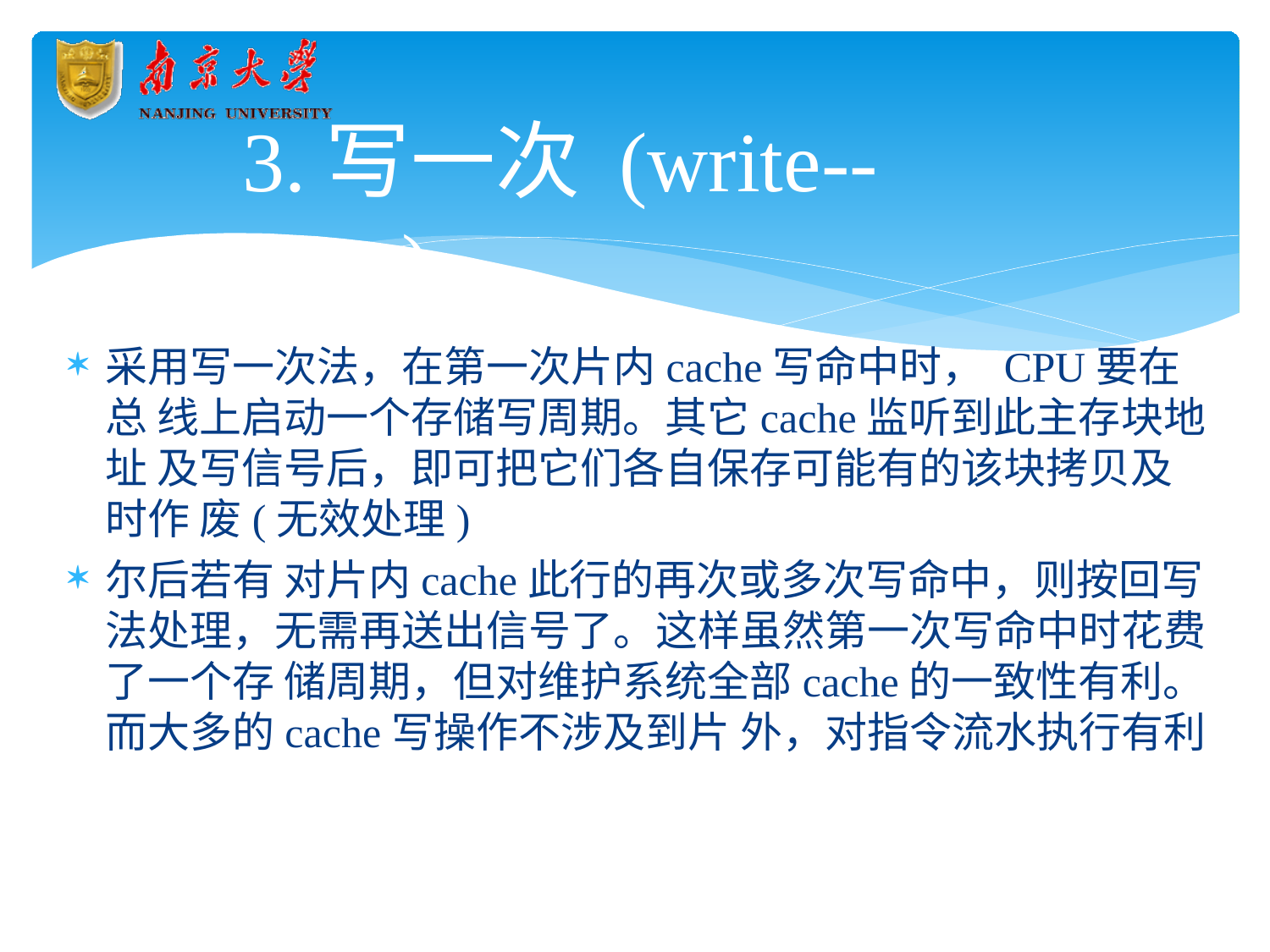

# 3.写一次 (write--once)
采用写一次法，在第一次片内cache写命中时， CPU要在总 线上启动一个存储写周期。其它cache监听到此主存块地址 及写信号后，即可把它们各自保存可能有的该块拷贝及时作 废(无效处理)
尔后若有 对片内cache此行的再次或多次写命中，则按回写 法处理，无需再送出信号了。这样虽然第一次写命中时花费 了一个存 储周期，但对维护系统全部cache的一致性有利。 而大多的cache写操作不涉及到片外，对指令流水执行有利